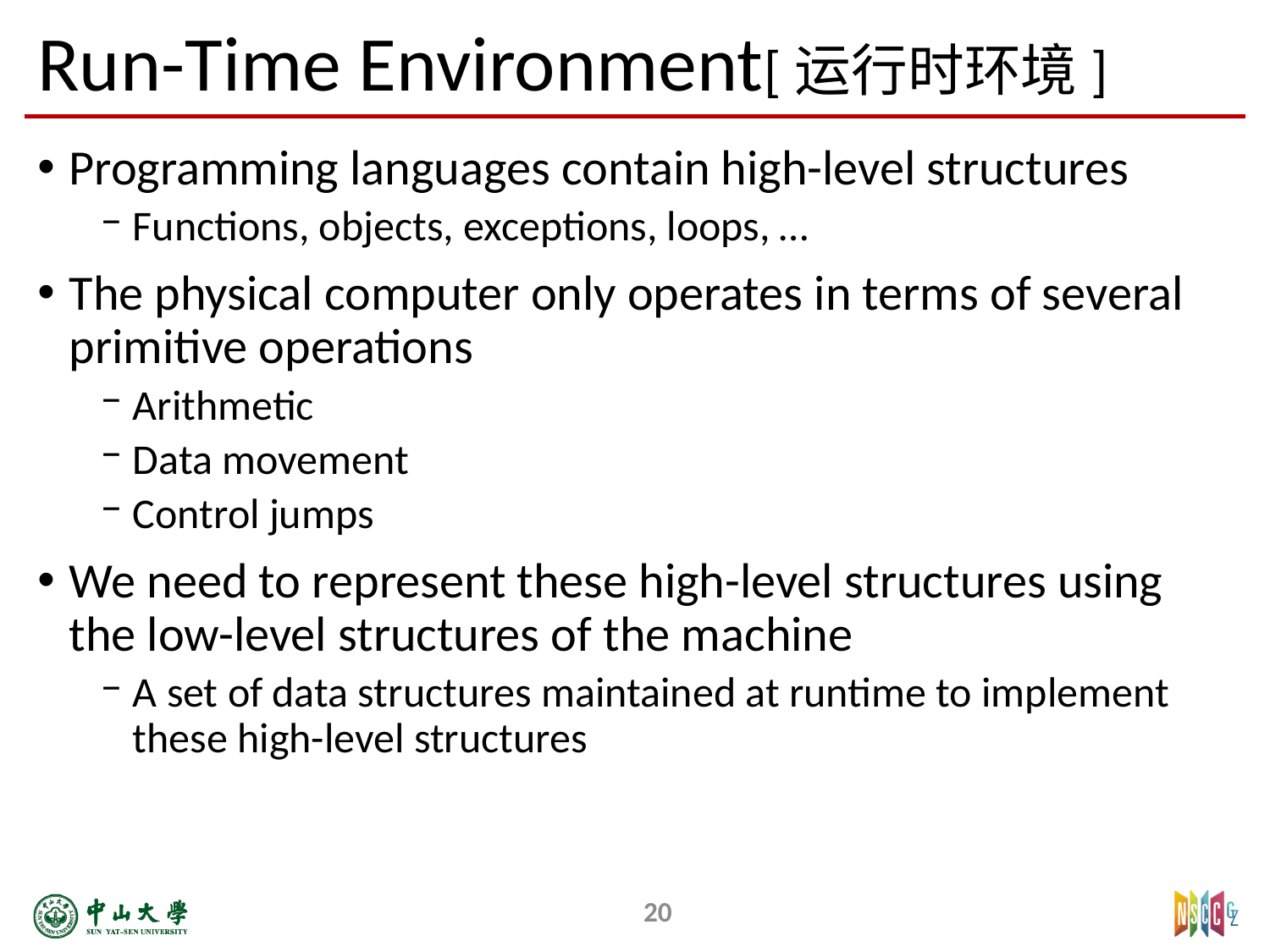

# Run-Time Environment[运行时环境]
Programming languages contain high-level structures
Functions, objects, exceptions, loops, …
The physical computer only operates in terms of several primitive operations
Arithmetic
Data movement
Control jumps
We need to represent these high-level structures using the low-level structures of the machine
A set of data structures maintained at runtime to implement these high-level structures
20